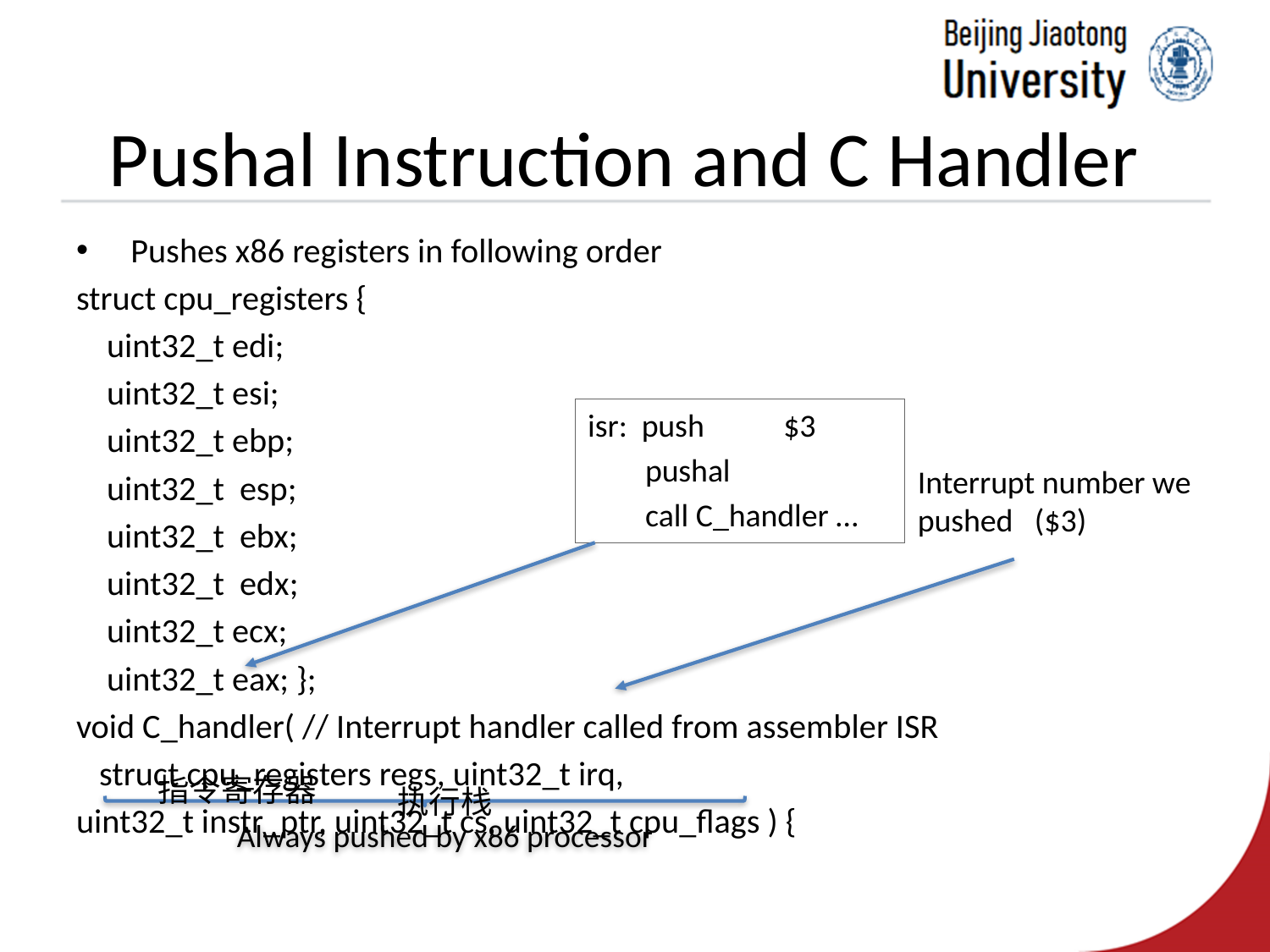

# Pushal Instruction and C Handler
 Pushes x86 registers in following order
struct cpu_registers {
    uint32_t edi;
    uint32_t esi;
    uint32_t ebp;
    uint32_t  esp;
    uint32_t  ebx;
    uint32_t  edx;
    uint32_t ecx;
    uint32_t eax; };
void C_handler( // Interrupt handler called from assembler ISR
   struct cpu_registers regs, uint32_t irq,
uint32_t instr_ptr, uint32_t cs, uint32_t cpu_flags ) {
isr:  push           $3
        pushal
        call C_handler …

Interrupt number we pushed   ($3)

指令寄存器
执行栈
Always pushed by x86 processor